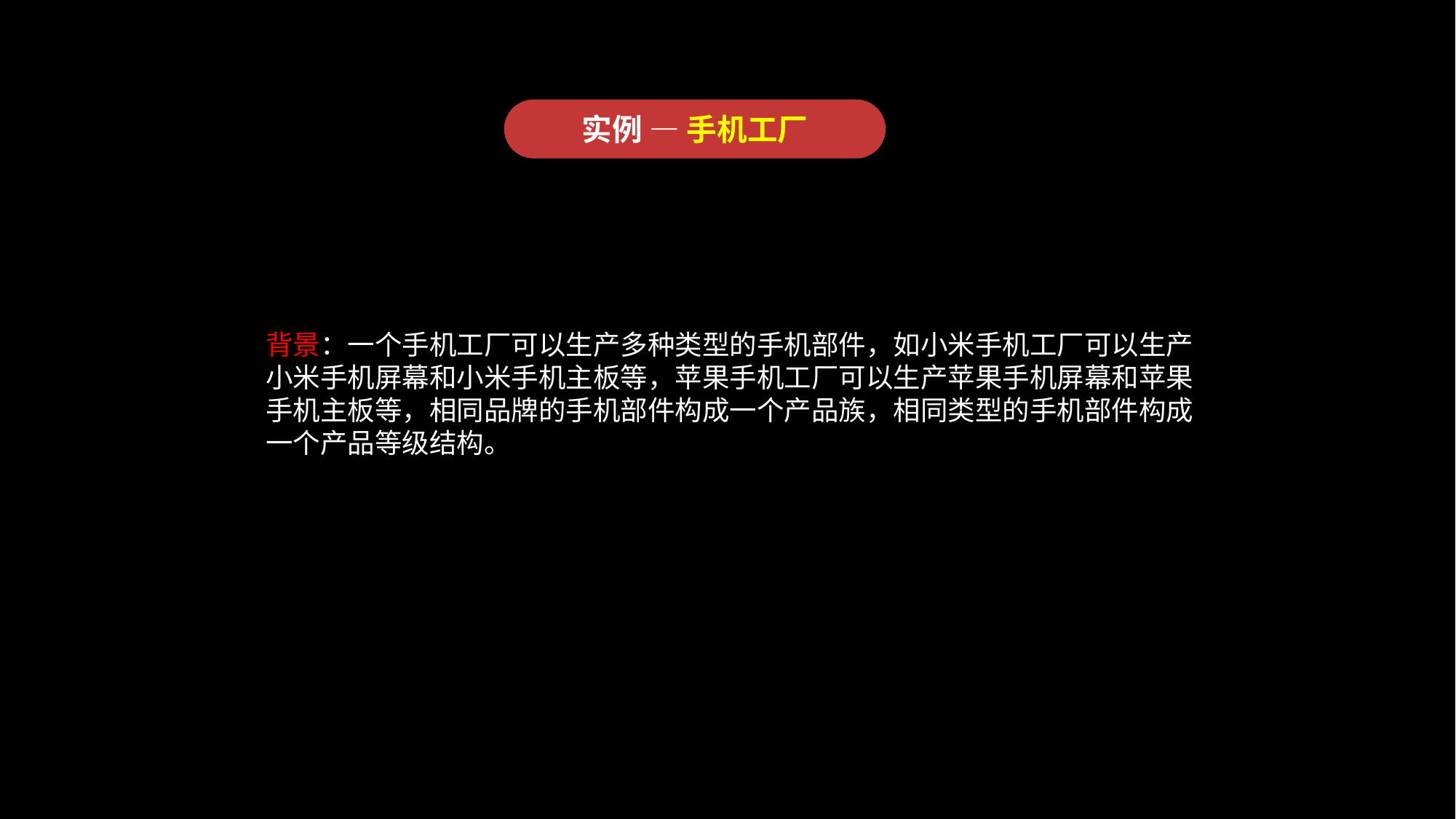

实例 — 手机工厂
背景：一个手机工厂可以生产多种类型的手机部件，如小米手机工厂可以生产小米手机屏幕和小米手机主板等，苹果手机工厂可以生产苹果手机屏幕和苹果手机主板等，相同品牌的手机部件构成一个产品族，相同类型的手机部件构成一个产品等级结构。